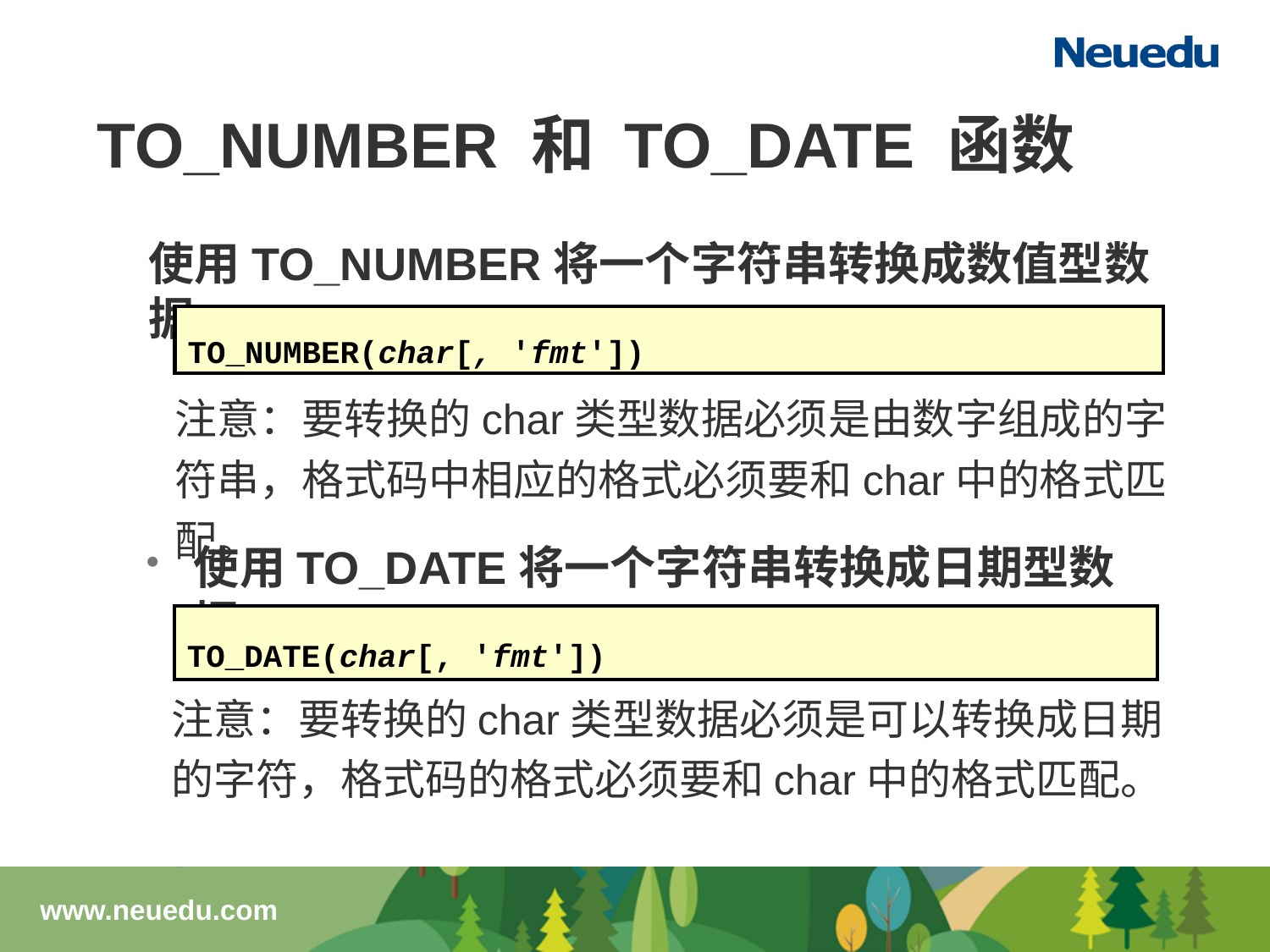

TO_NUMBER 和 TO_DATE 函数
使用TO_NUMBER将一个字符串转换成数值型数据
TO_NUMBER(char[, 'fmt'])
注意：要转换的char类型数据必须是由数字组成的字符串，格式码中相应的格式必须要和char中的格式匹配。
使用TO_DATE将一个字符串转换成日期型数据。
TO_DATE(char[, 'fmt'])
注意：要转换的char类型数据必须是可以转换成日期的字符，格式码的格式必须要和char中的格式匹配。